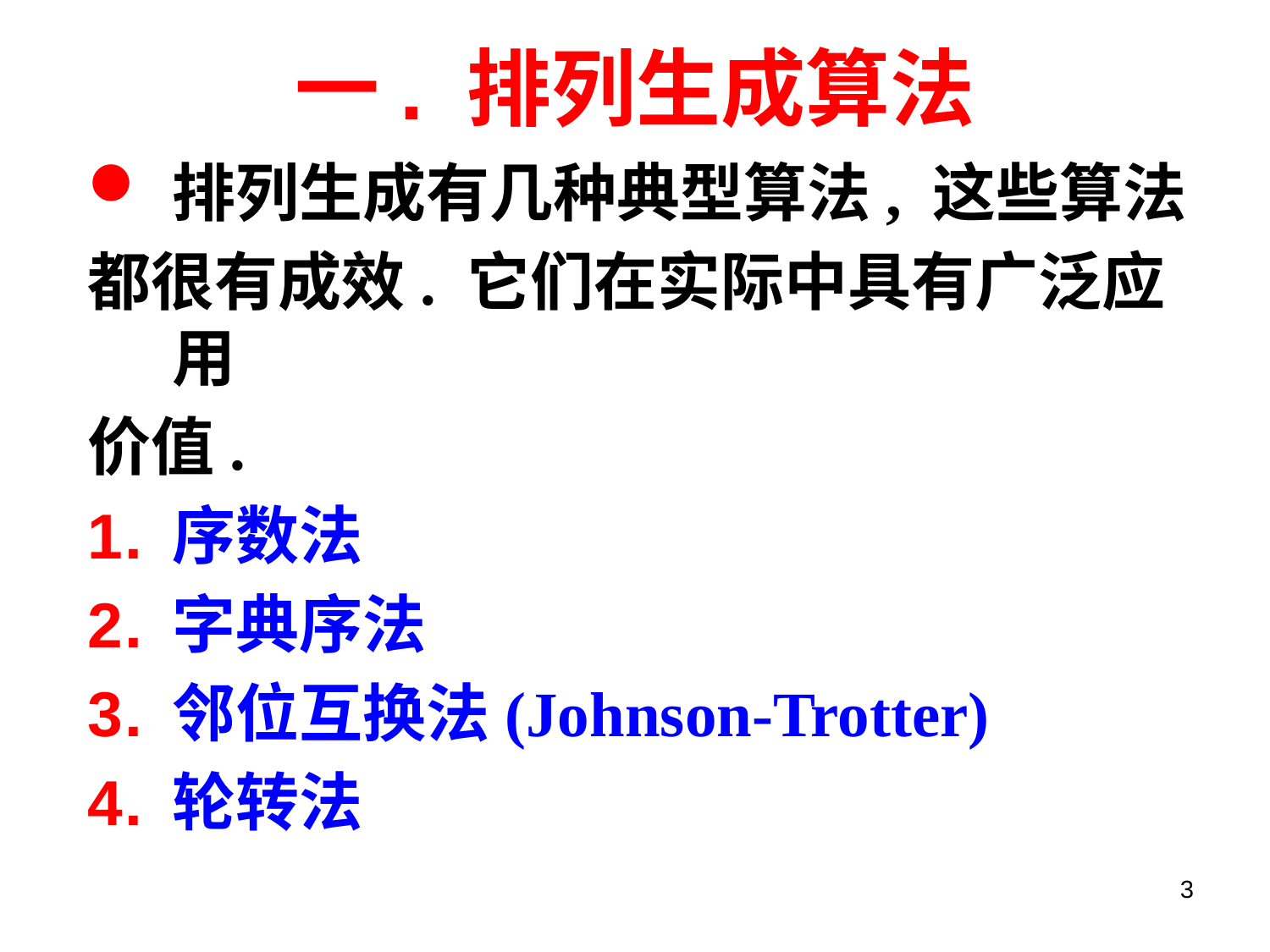

# 一. 排列生成算法
排列生成有几种典型算法, 这些算法
都很有成效. 它们在实际中具有广泛应用
价值.
序数法
字典序法
邻位互换法(Johnson-Trotter)
轮转法

3